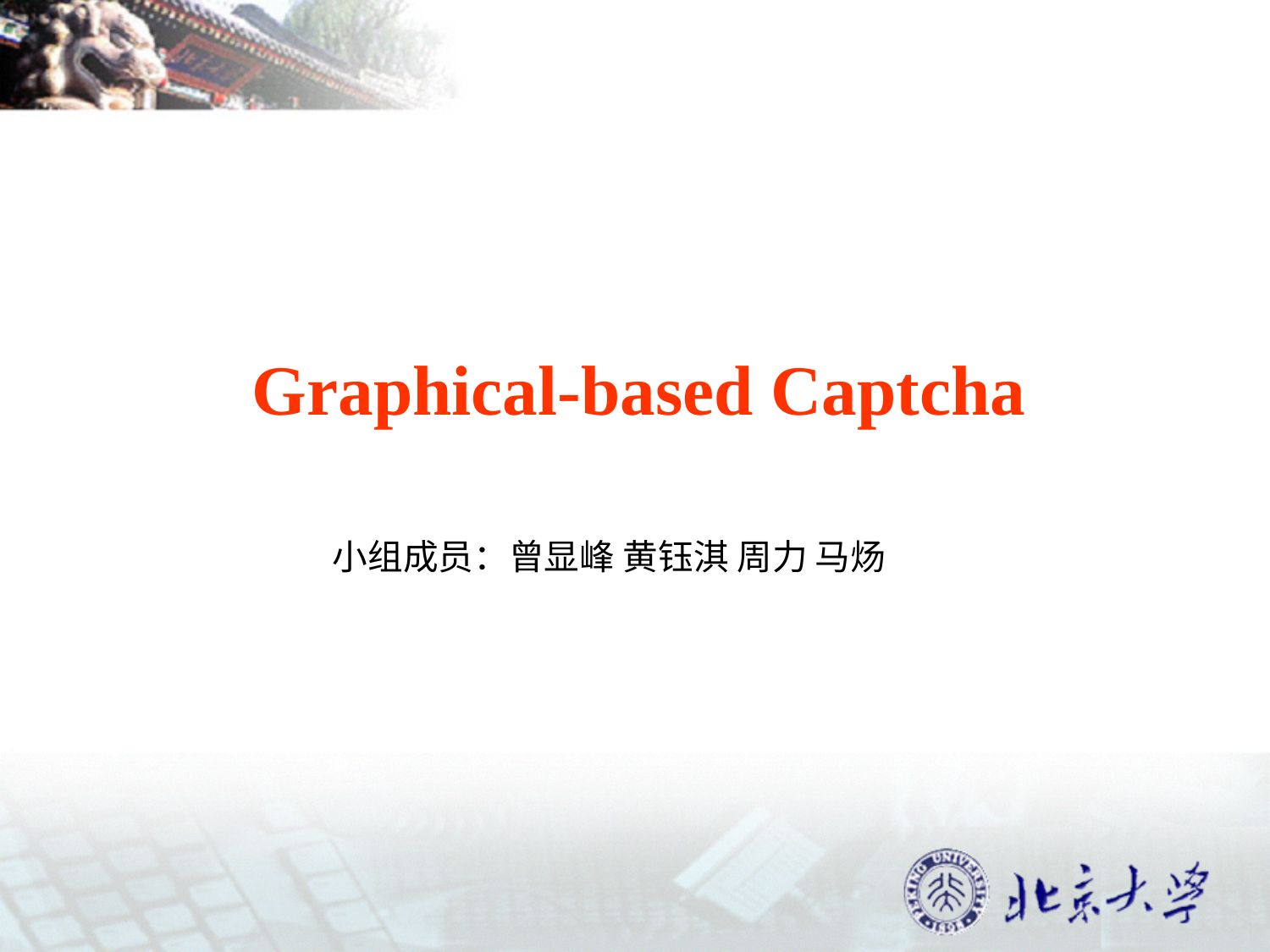

# Graphical-based Captcha
小组成员：曾显峰 黄钰淇 周力 马炀